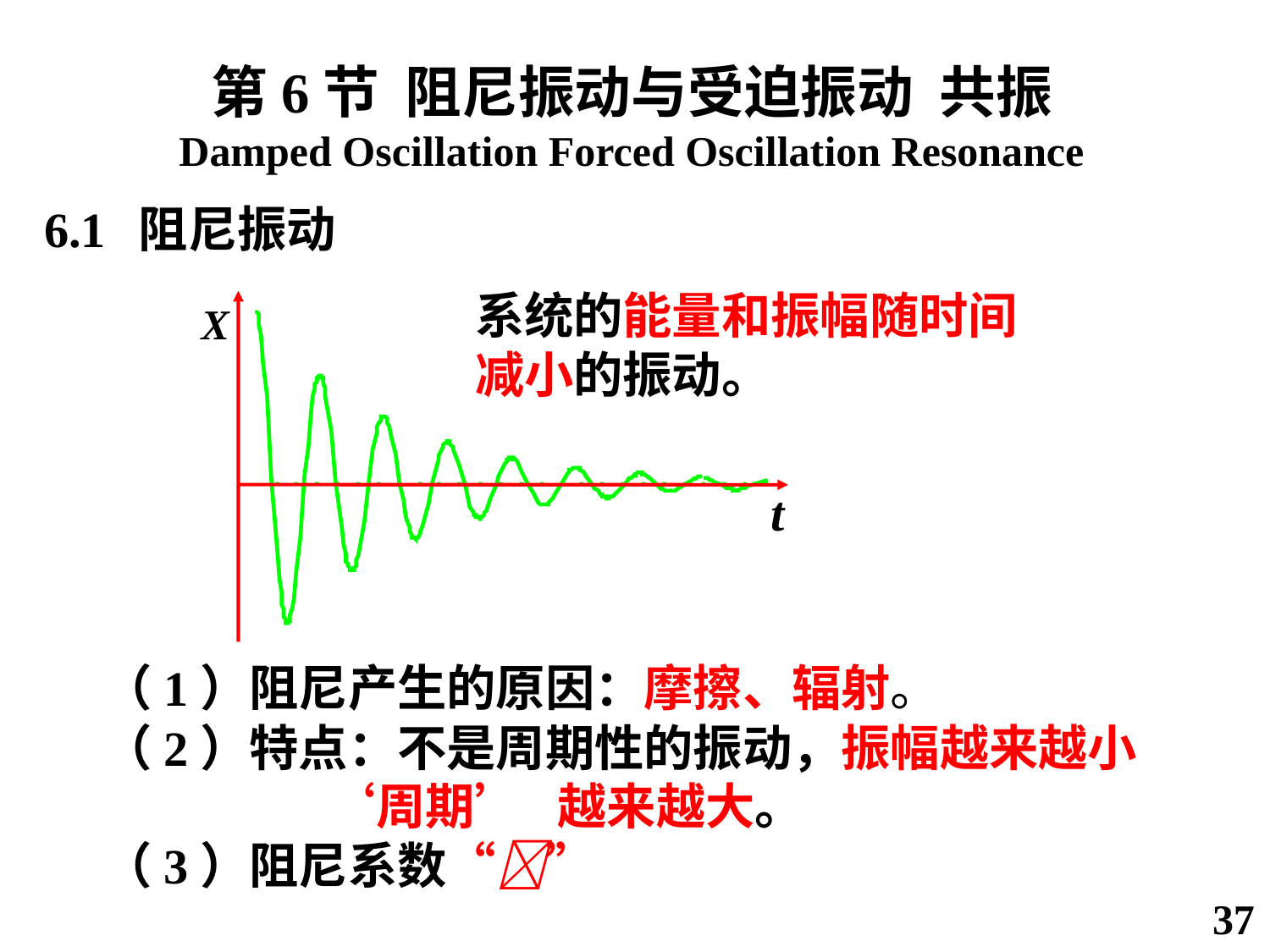

第6节  阻尼振动与受迫振动  共振
Damped Oscillation Forced Oscillation Resonance
6.1  阻尼振动
系统的能量和振幅随时间
减小的振动。

X

t

（1）阻尼产生的原因：摩擦、辐射。
（2）特点：不是周期性的振动，振幅越来越小
                    ‘周期’   越来越大。
（3）阻尼系数“β”
37